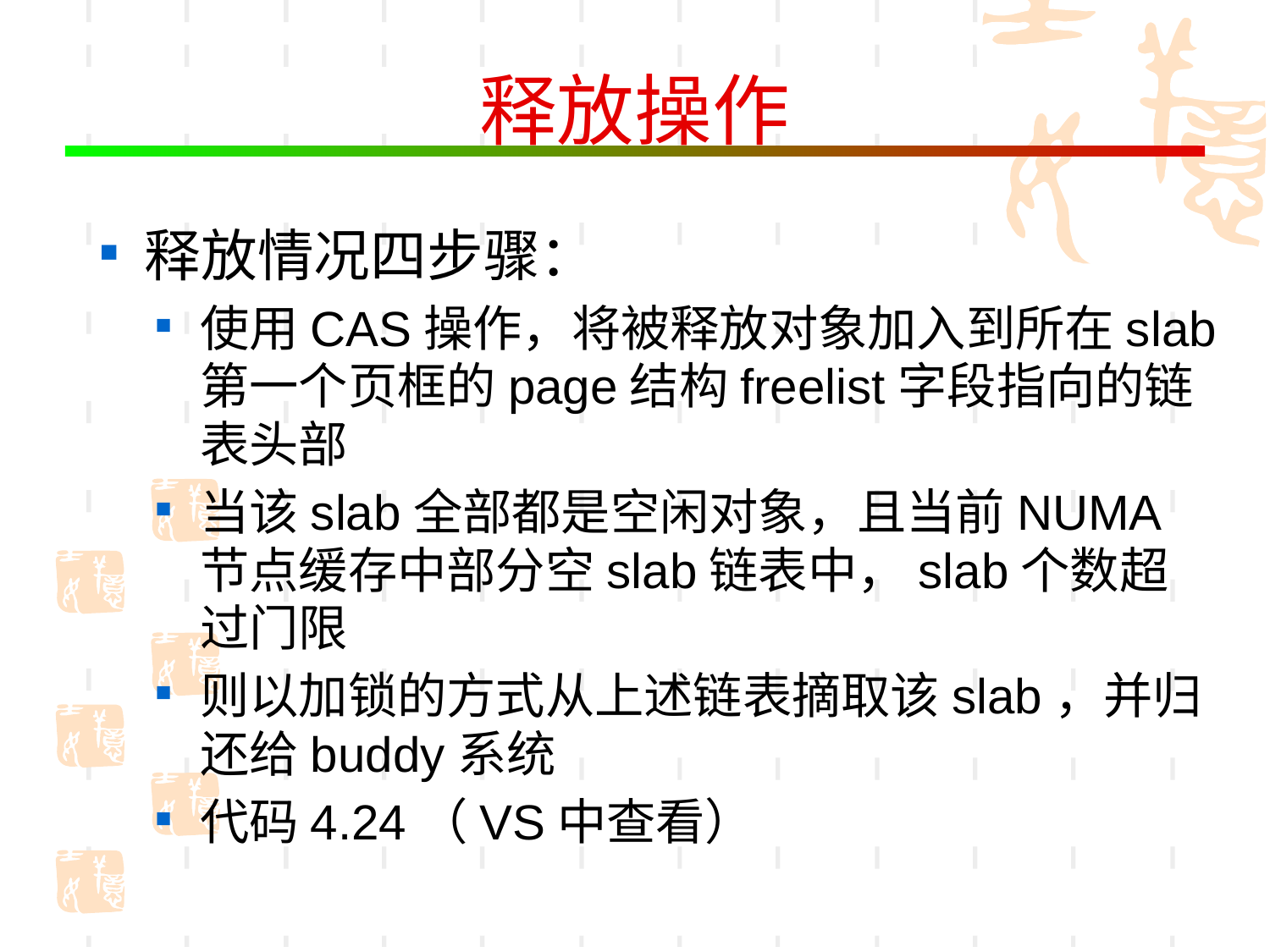

# 释放操作
释放情况四步骤：
使用CAS操作，将被释放对象加入到所在slab第一个页框的page结构freelist字段指向的链表头部
当该slab全部都是空闲对象，且当前NUMA节点缓存中部分空slab链表中，slab个数超过门限
则以加锁的方式从上述链表摘取该slab，并归还给buddy系统
代码4.24（VS中查看）